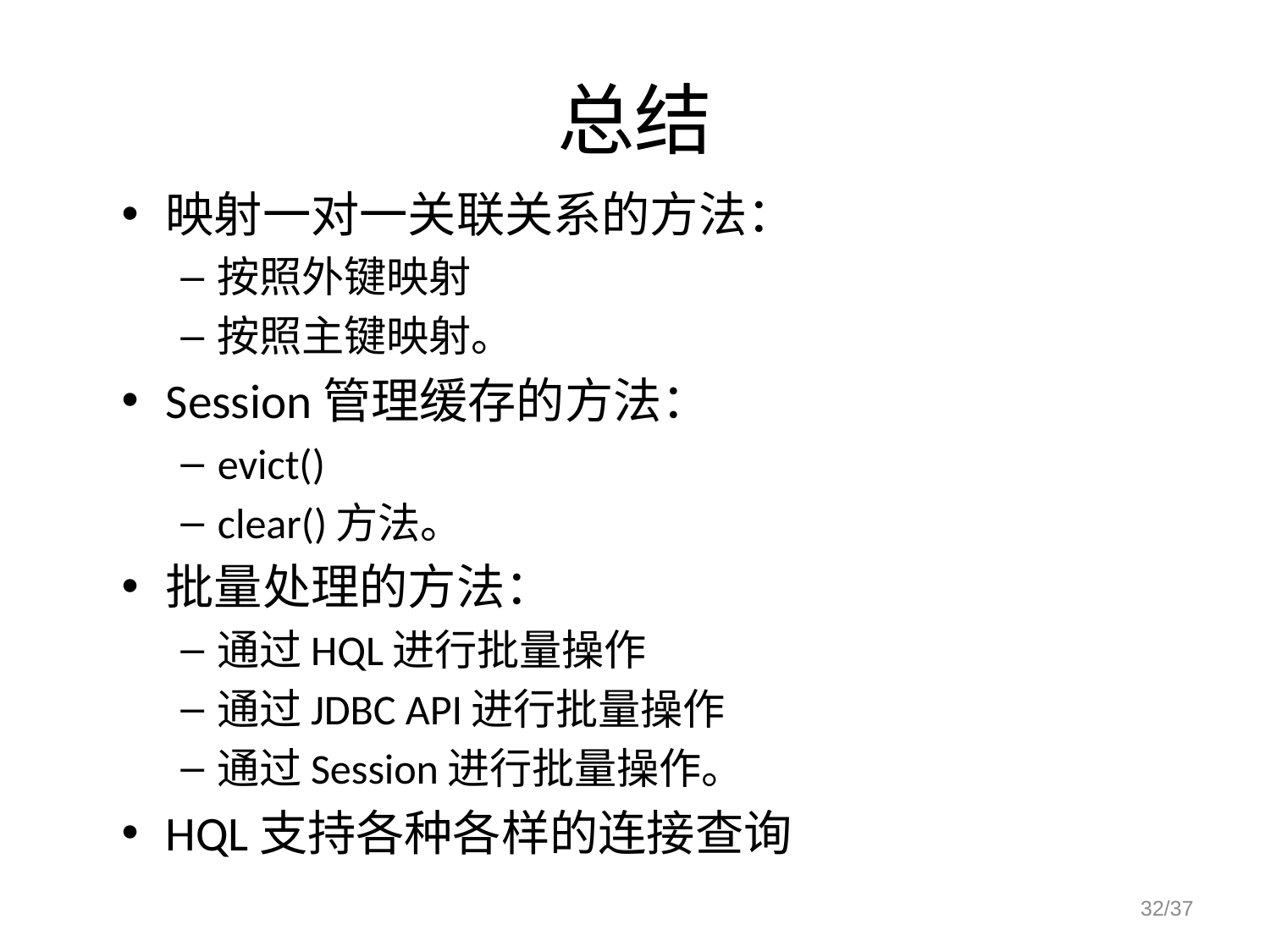

# 总结
映射一对一关联关系的方法：
按照外键映射
按照主键映射。
Session管理缓存的方法：
evict()
clear()方法。
批量处理的方法：
通过HQL进行批量操作
通过JDBC API进行批量操作
通过Session进行批量操作。
HQL支持各种各样的连接查询
32/37